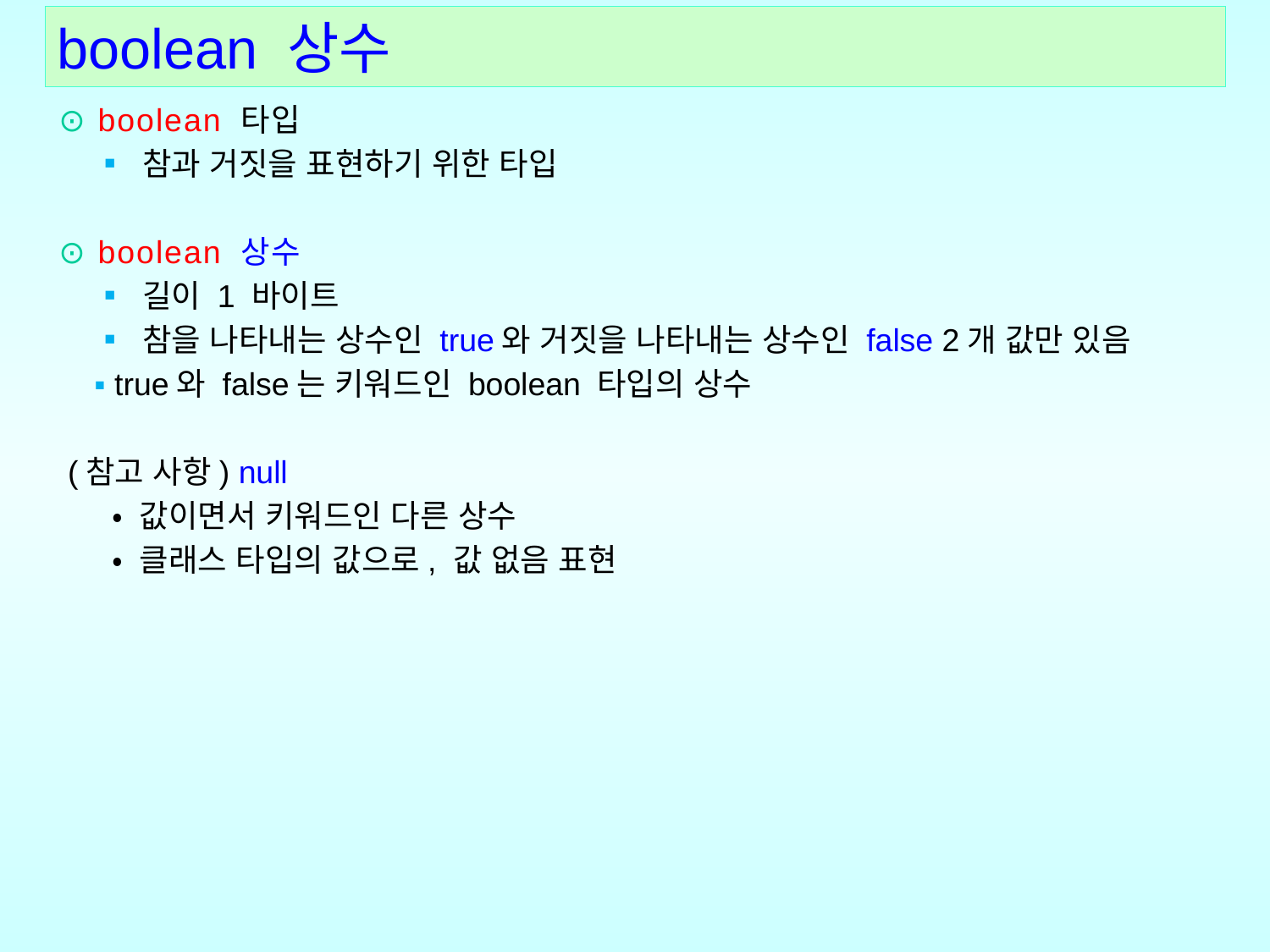

boolean 상수
⊙ boolean 타입
    ▪ 참과 거짓을 표현하기 위한 타입

⊙ boolean 상수
    ▪ 길이 1 바이트
    ▪ 참을 나타내는 상수인 true와 거짓을 나타내는 상수인 false 2개 값만 있음
    ▪ true와 false는 키워드인 boolean 타입의 상수

 (참고 사항) null
      • 값이면서 키워드인 다른 상수
      • 클래스 타입의 값으로, 값 없음 표현